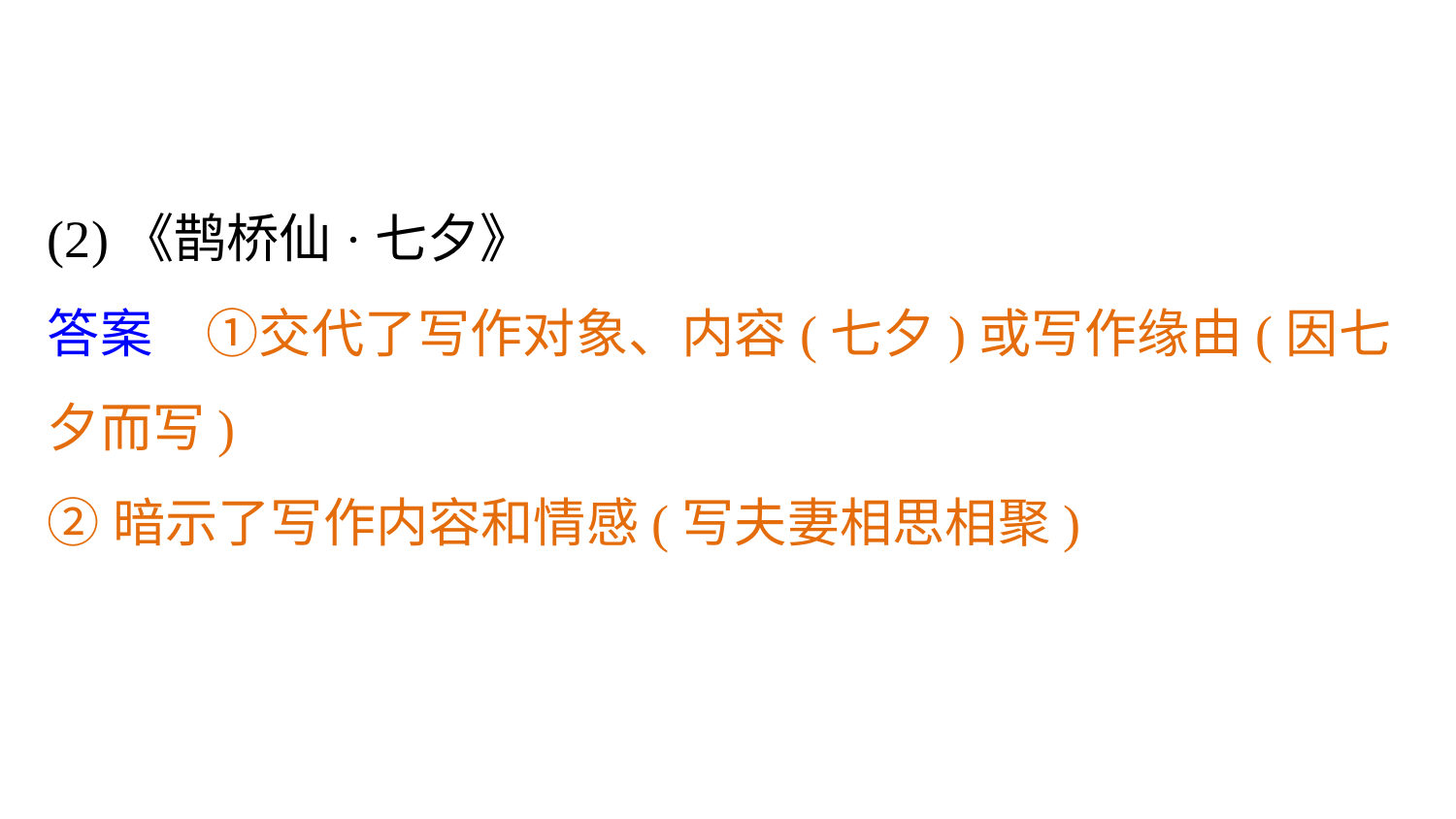

(2)《鹊桥仙·七夕》
答案　①交代了写作对象、内容(七夕)或写作缘由(因七夕而写)
②暗示了写作内容和情感(写夫妻相思相聚)